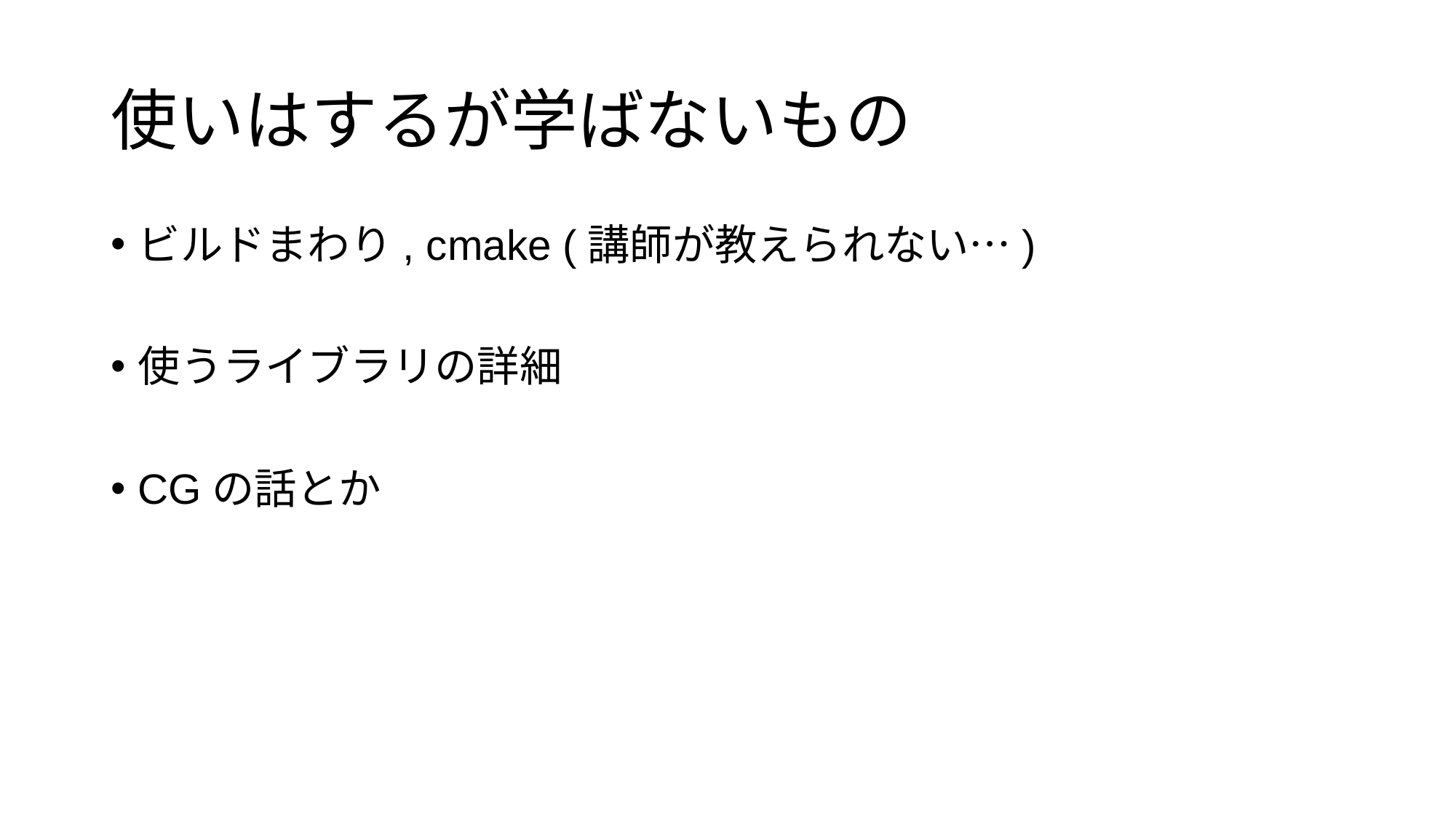

# 使いはするが学ばないもの
ビルドまわり, cmake (講師が教えられない…)

使うライブラリの詳細

CGの話とか